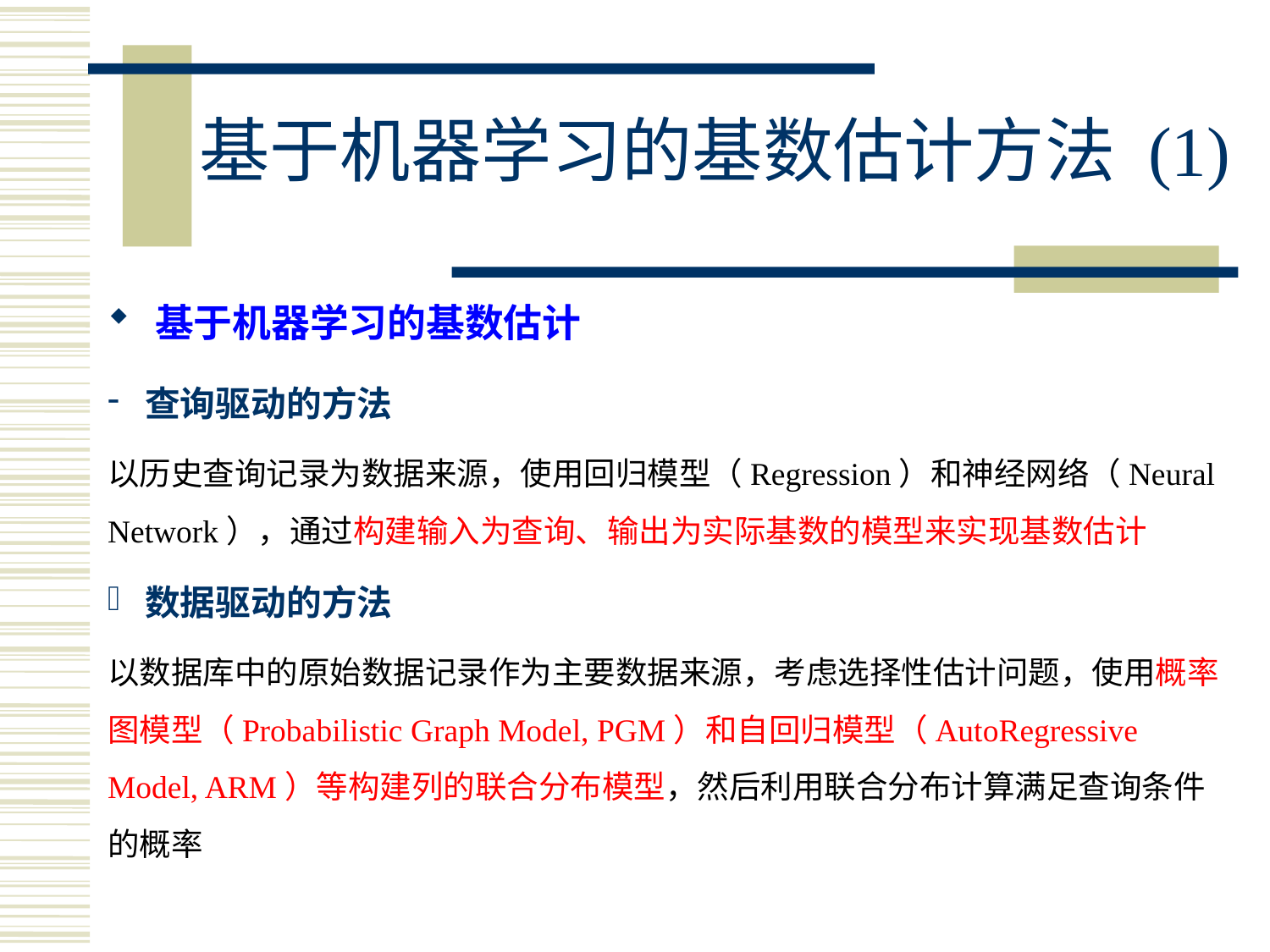

# 基于机器学习的基数估计方法 (1)
基于机器学习的基数估计
查询驱动的方法
以历史查询记录为数据来源，使用回归模型（Regression）和神经网络（Neural Network），通过构建输入为查询、输出为实际基数的模型来实现基数估计
数据驱动的方法
以数据库中的原始数据记录作为主要数据来源，考虑选择性估计问题，使用概率图模型（Probabilistic Graph Model, PGM）和自回归模型（AutoRegressive Model, ARM）等构建列的联合分布模型，然后利用联合分布计算满足查询条件的概率